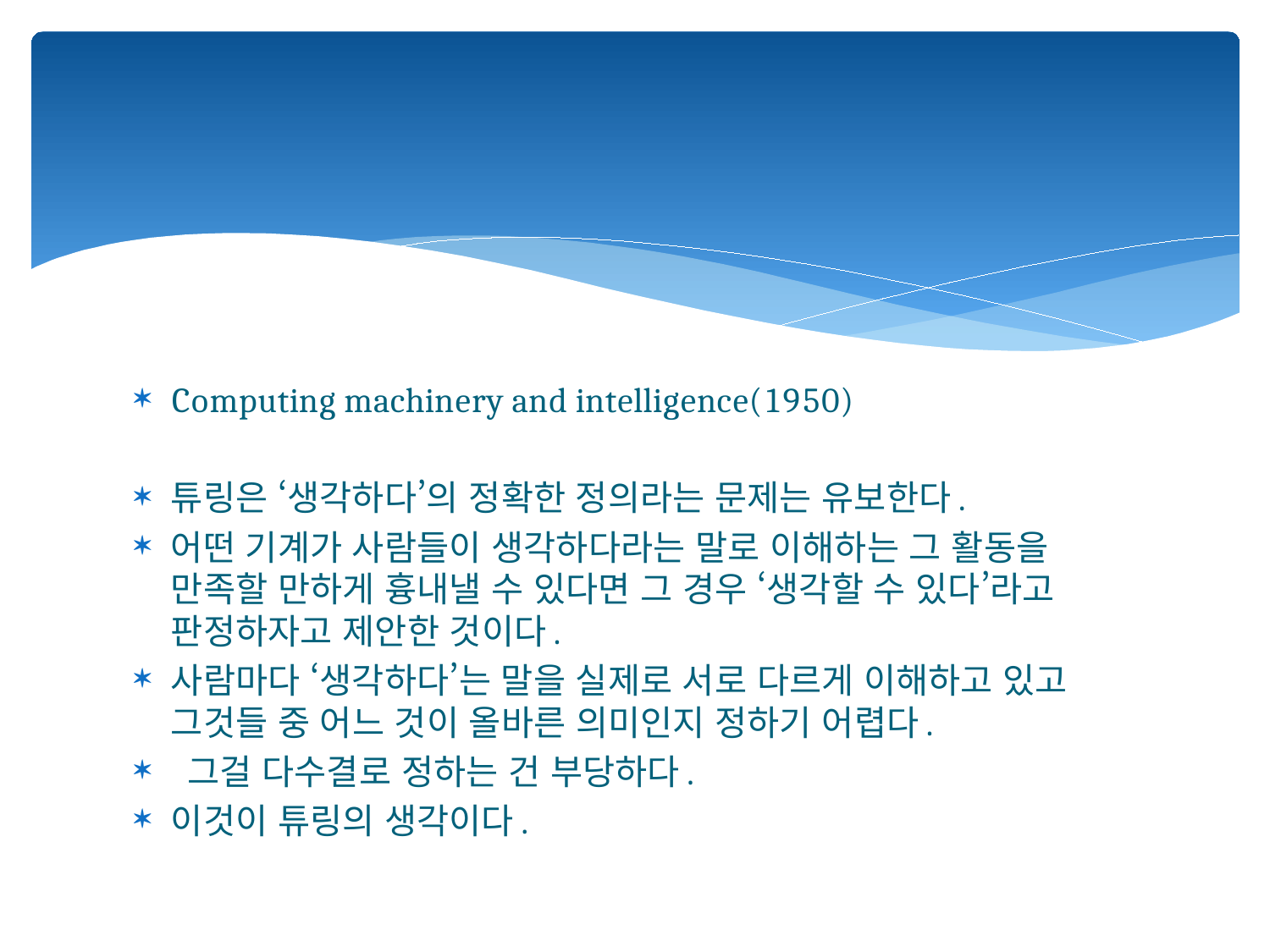

#
Computing machinery and intelligence(1950)

튜링은 ‘생각하다’의 정확한 정의라는 문제는 유보한다.
어떤 기계가 사람들이 생각하다라는 말로 이해하는 그 활동을 만족할 만하게 흉내낼 수 있다면 그 경우 ‘생각할 수 있다’라고 판정하자고 제안한 것이다.
사람마다 ‘생각하다’는 말을 실제로 서로 다르게 이해하고 있고 그것들 중 어느 것이 올바른 의미인지 정하기 어렵다.
 그걸 다수결로 정하는 건 부당하다.
이것이 튜링의 생각이다.